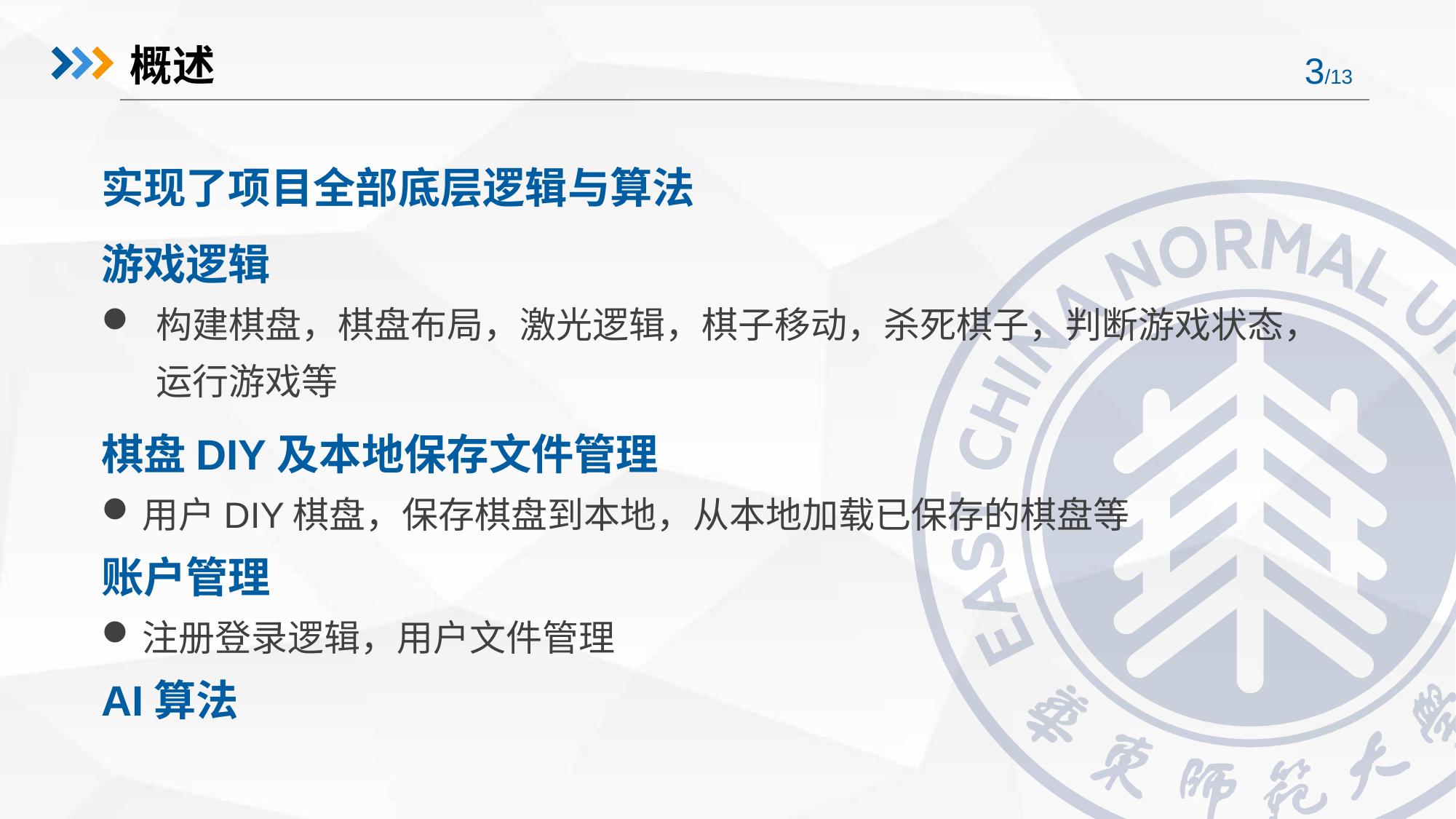

# 概述
实现了项目全部底层逻辑与算法
游戏逻辑
构建棋盘，棋盘布局，激光逻辑，棋子移动，杀死棋子，判断游戏状态，运行游戏等
棋盘DIY及本地保存文件管理
用户DIY棋盘，保存棋盘到本地，从本地加载已保存的棋盘等
账户管理
注册登录逻辑，用户文件管理
AI算法